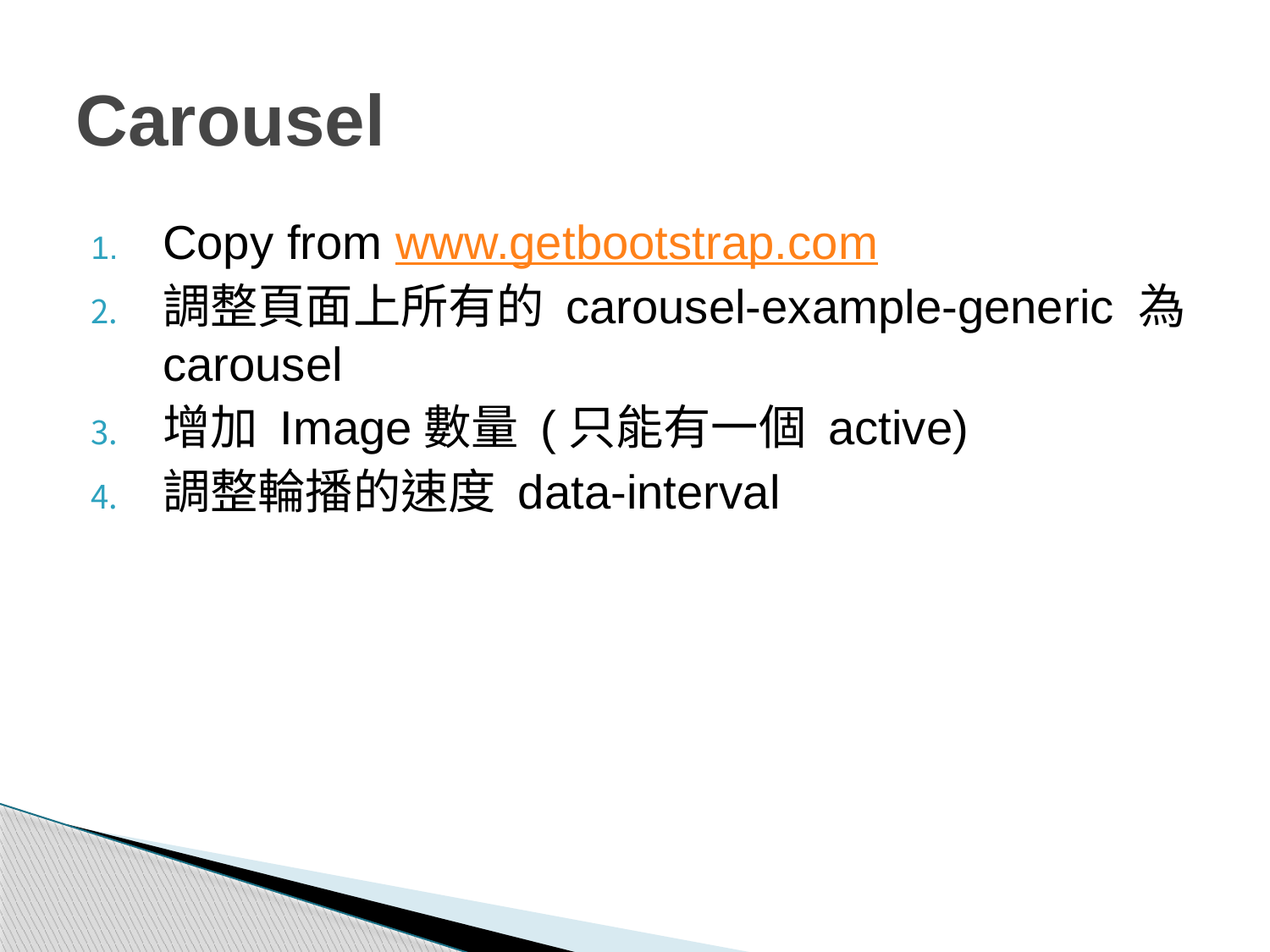

# Carousel
Copy from www.getbootstrap.com
調整頁面上所有的 carousel-example-generic 為 carousel
增加 Image數量 (只能有一個 active)
調整輪播的速度 data-interval